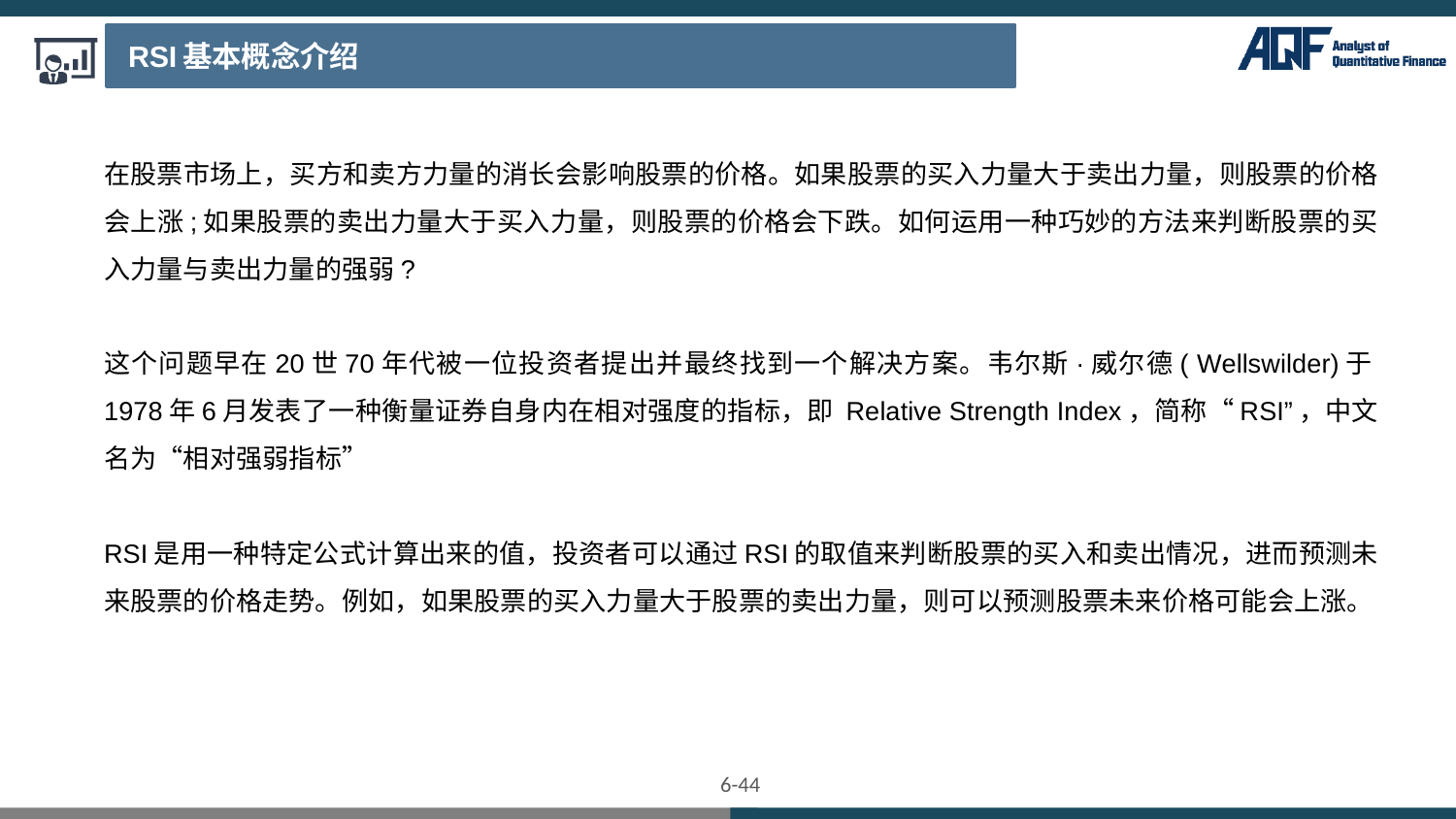

RSI基本概念介绍
在股票市场上，买方和卖方力量的消长会影响股票的价格。如果股票的买入力量大于卖出力量，则股票的价格会上涨;如果股票的卖出力量大于买入力量，则股票的价格会下跌。如何运用一种巧妙的方法来判断股票的买入力量与卖出力量的强弱?

这个问题早在20世70年代被一位投资者提出并最终找到一个解决方案。韦尔斯·威尔德( Wellswilder)于1978年6月发表了一种衡量证券自身内在相对强度的指标，即 Relative Strength Index，简称“RSI”，中文名为“相对强弱指标”

RSI是用一种特定公式计算出来的值，投资者可以通过RSI的取值来判断股票的买入和卖出情况，进而预测未来股票的价格走势。例如，如果股票的买入力量大于股票的卖出力量，则可以预测股票未来价格可能会上涨。